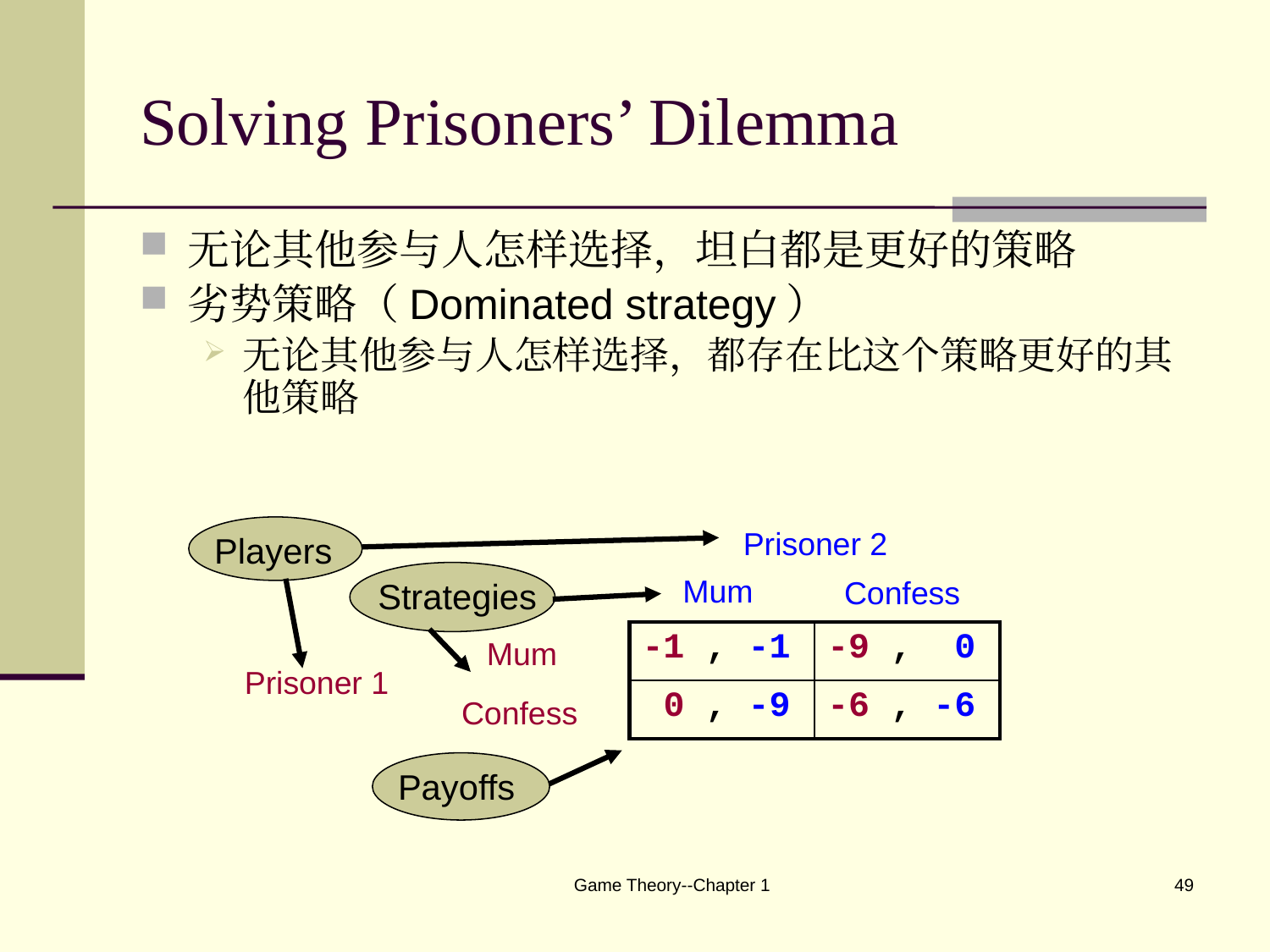

# Solving Prisoners’ Dilemma
无论其他参与人怎样选择，坦白都是更好的策略
劣势策略（Dominated strategy）
无论其他参与人怎样选择，都存在比这个策略更好的其他策略

Players
Prisoner 2
Prisoner 1

Strategies
Mum
Confess
Mum
Confess

| -1 , -1 | -9 , 0 |
| --- | --- |
| 0 , -9 | -6 , -6 |

Payoffs
Game Theory--Chapter 1
49